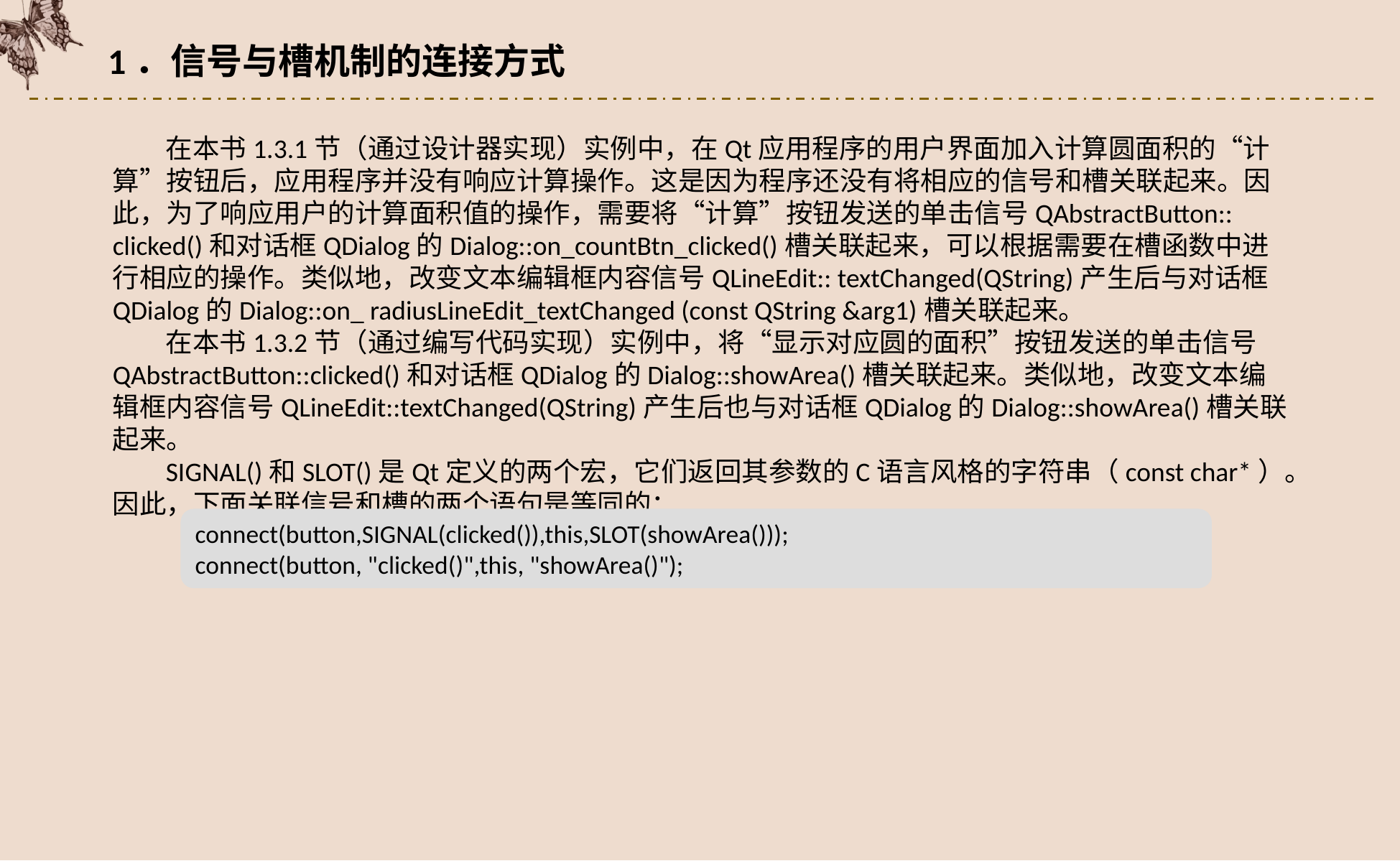

1．信号与槽机制的连接方式
在本书1.3.1节（通过设计器实现）实例中，在Qt应用程序的用户界面加入计算圆面积的“计算”按钮后，应用程序并没有响应计算操作。这是因为程序还没有将相应的信号和槽关联起来。因此，为了响应用户的计算面积值的操作，需要将“计算”按钮发送的单击信号QAbstractButton:: clicked()和对话框QDialog的Dialog::on_countBtn_clicked()槽关联起来，可以根据需要在槽函数中进行相应的操作。类似地，改变文本编辑框内容信号QLineEdit:: textChanged(QString)产生后与对话框QDialog的Dialog::on_ radiusLineEdit_textChanged (const QString &arg1)槽关联起来。
在本书1.3.2节（通过编写代码实现）实例中，将“显示对应圆的面积”按钮发送的单击信号QAbstractButton::clicked()和对话框QDialog的Dialog::showArea()槽关联起来。类似地，改变文本编辑框内容信号QLineEdit::textChanged(QString)产生后也与对话框QDialog的Dialog::showArea()槽关联起来。
SIGNAL()和SLOT()是Qt定义的两个宏，它们返回其参数的C语言风格的字符串（const char*）。因此，下面关联信号和槽的两个语句是等同的：
connect(button,SIGNAL(clicked()),this,SLOT(showArea()));
connect(button, "clicked()",this, "showArea()");